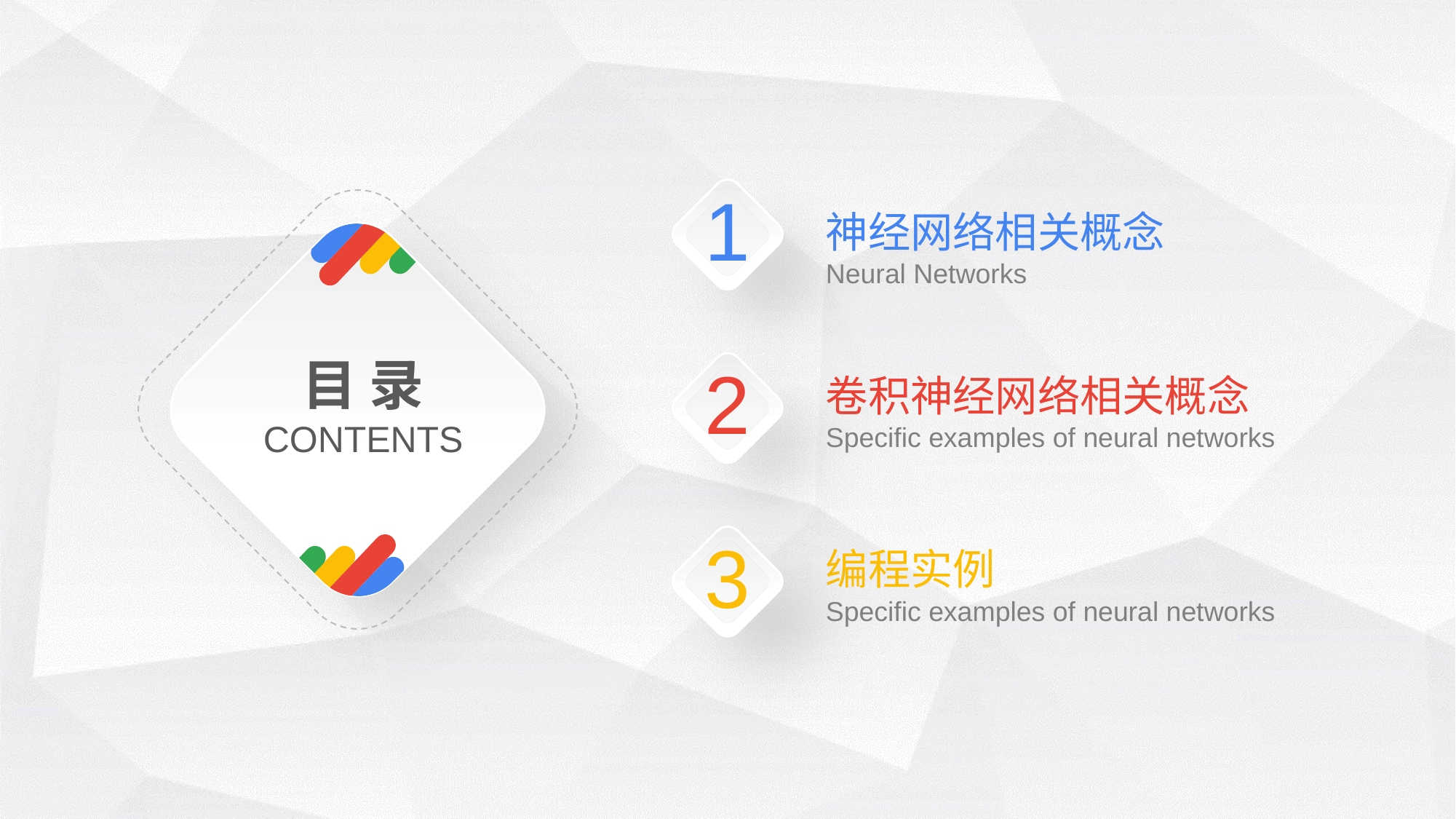

1

神经网络相关概念
Neural Networks

目 录
CONTENTS
2

卷积神经网络相关概念
Specific examples of neural networks
3

编程实例
Specific examples of neural networks